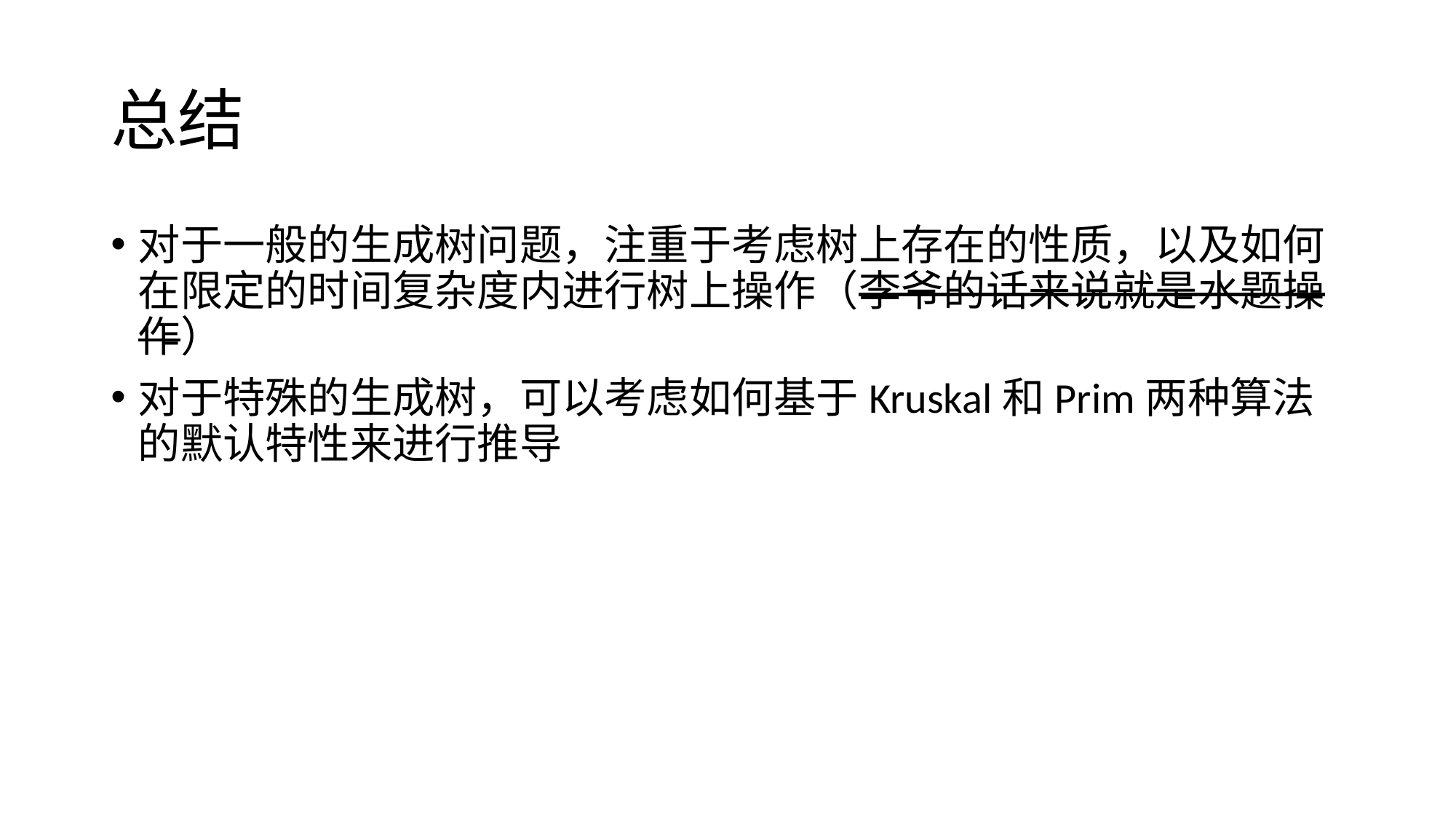

# 总结
对于一般的生成树问题，注重于考虑树上存在的性质，以及如何在限定的时间复杂度内进行树上操作（李爷的话来说就是水题操作）
对于特殊的生成树，可以考虑如何基于Kruskal和Prim两种算法的默认特性来进行推导